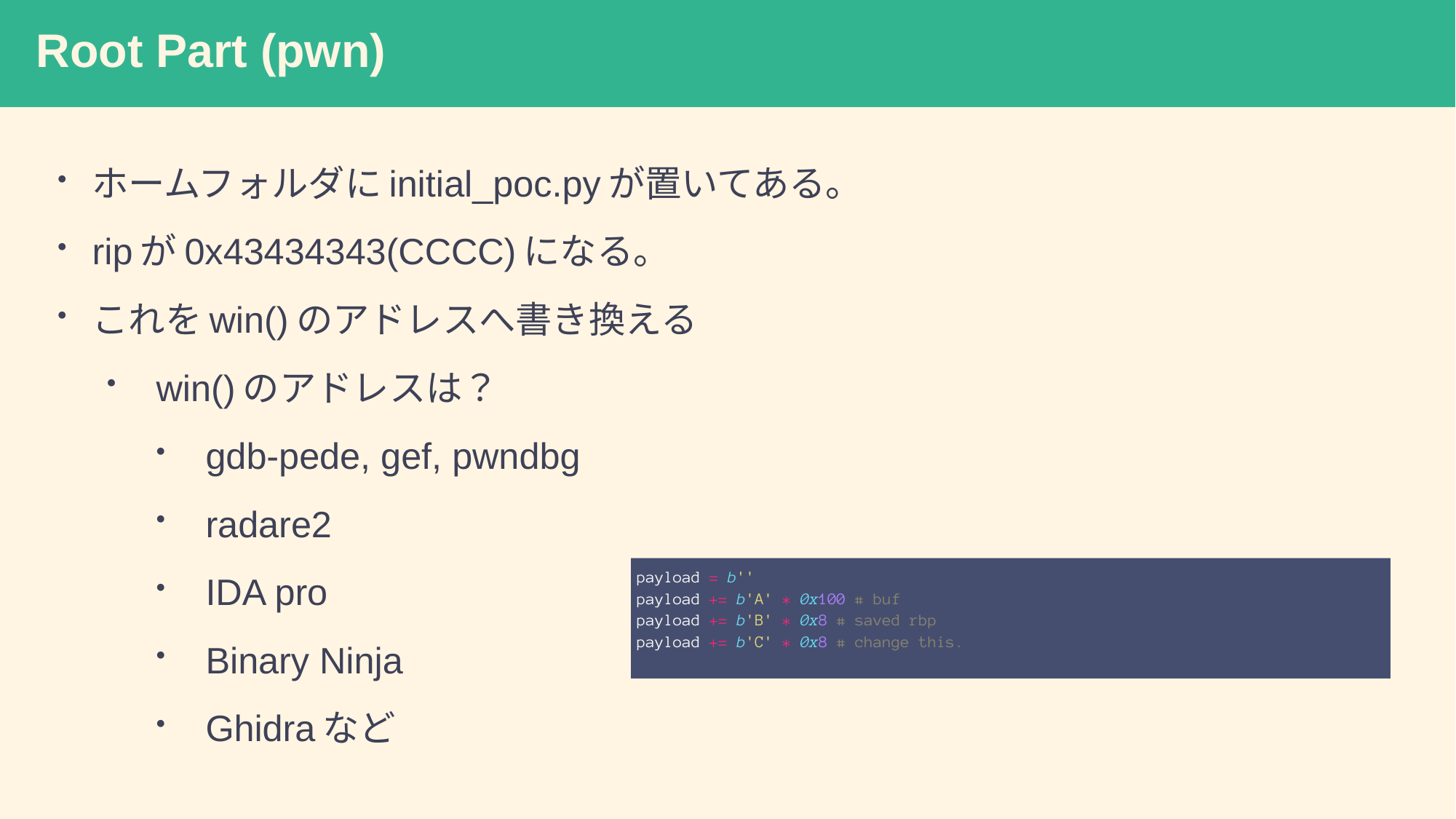

# Root Part (pwn)
ホームフォルダにinitial_poc.pyが置いてある。
ripが0x43434343(CCCC)になる。
これをwin()のアドレスへ書き換える
win()のアドレスは？
gdb-pede, gef, pwndbg
radare2
IDA pro
Binary Ninja
Ghidraなど

payload = b''
payload += b'A' * 0x100 # buf
payload += b'B' * 0x8 # saved rbp
payload += b'C' * 0x8 # change this.